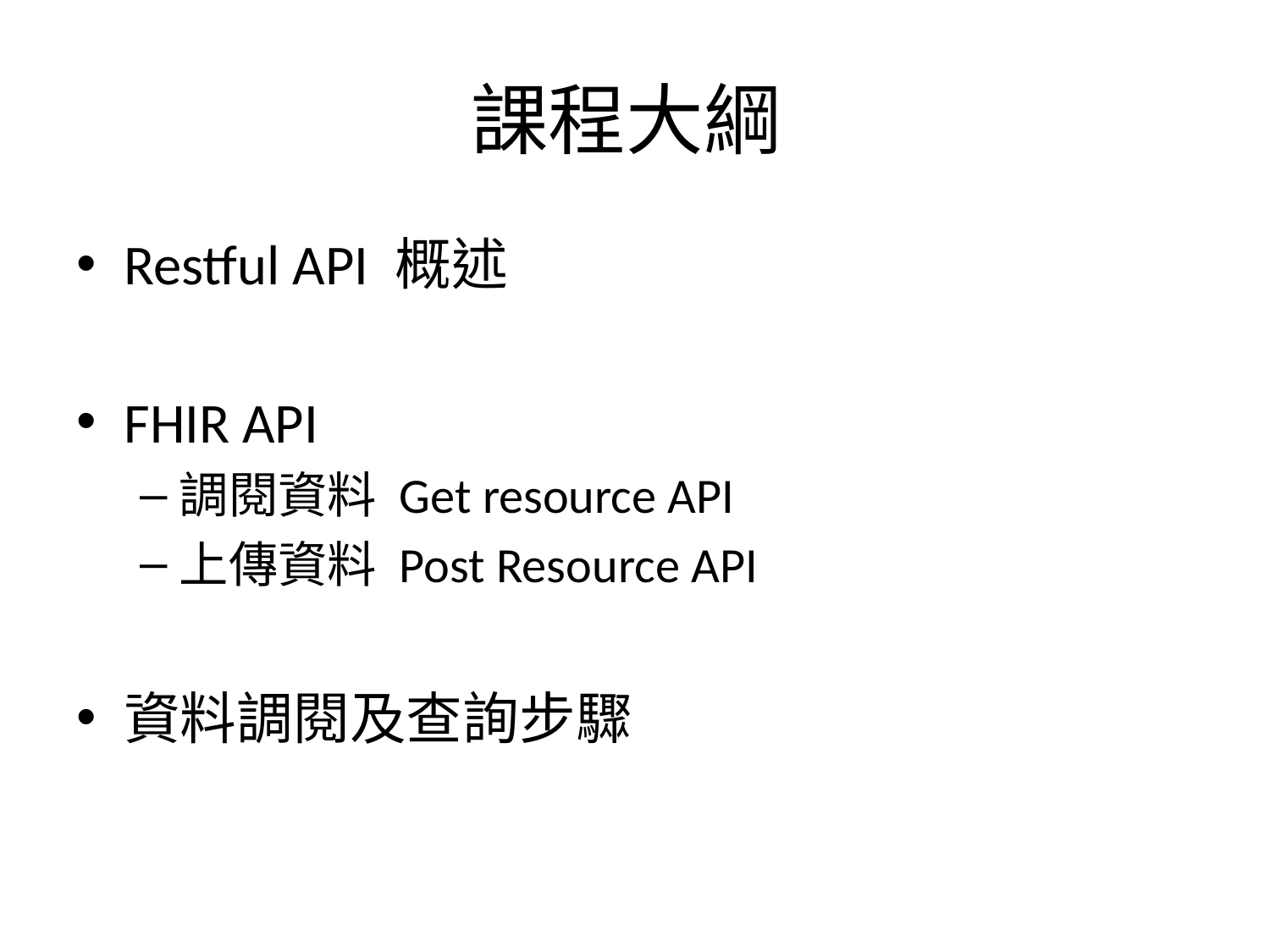

# 課程大綱
Restful API 概述

FHIR API
調閱資料 Get resource API
上傳資料 Post Resource API

資料調閱及查詢步驟